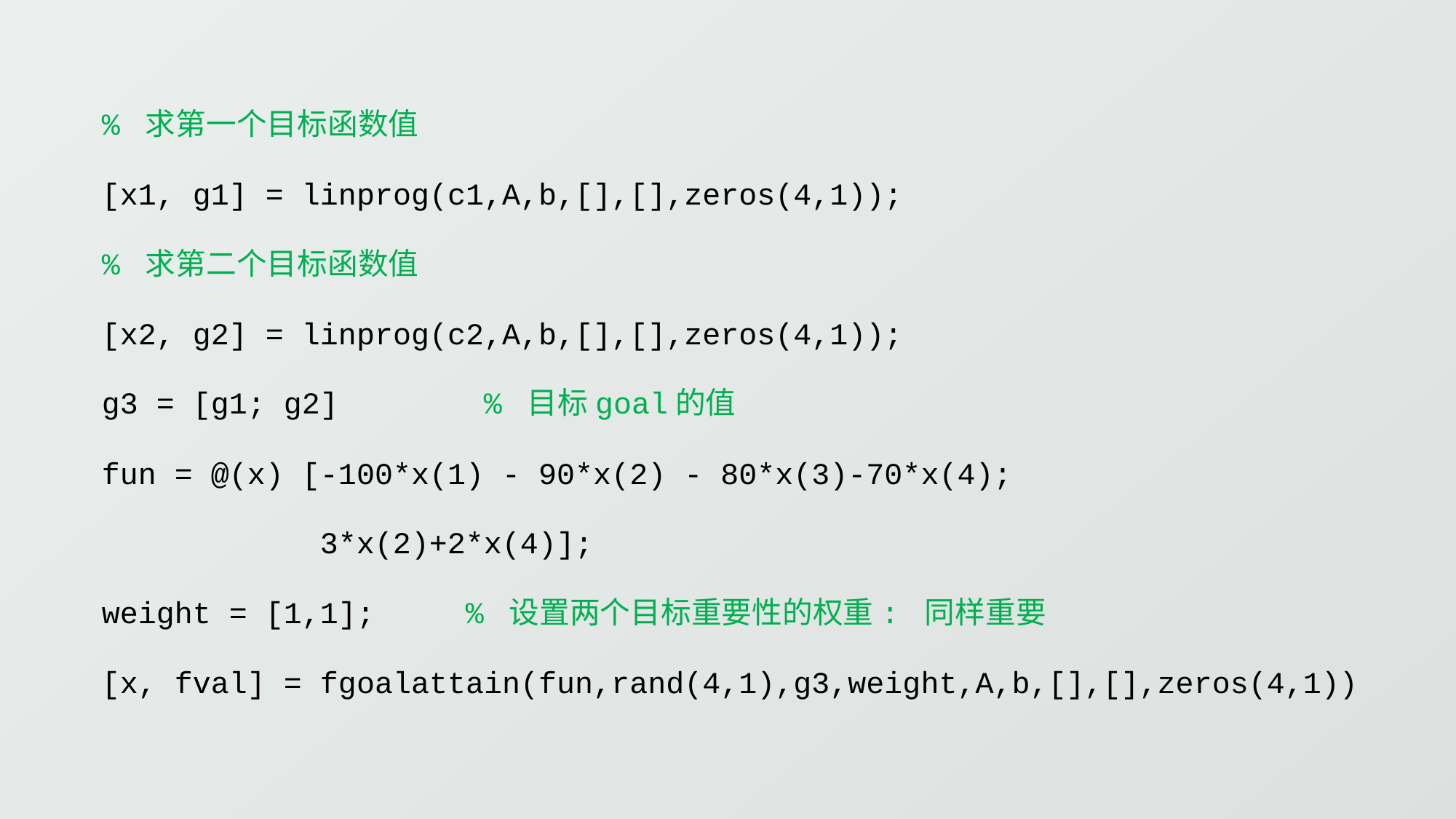

% 求第一个目标函数值
[x1, g1] = linprog(c1,A,b,[],[],zeros(4,1));
% 求第二个目标函数值
[x2, g2] = linprog(c2,A,b,[],[],zeros(4,1));
g3 = [g1; g2]        % 目标goal的值
fun = @(x) [-100*x(1) - 90*x(2) - 80*x(3)-70*x(4);
            3*x(2)+2*x(4)];
weight = [1,1];     % 设置两个目标重要性的权重: 同样重要
[x, fval] = fgoalattain(fun,rand(4,1),g3,weight,A,b,[],[],zeros(4,1))